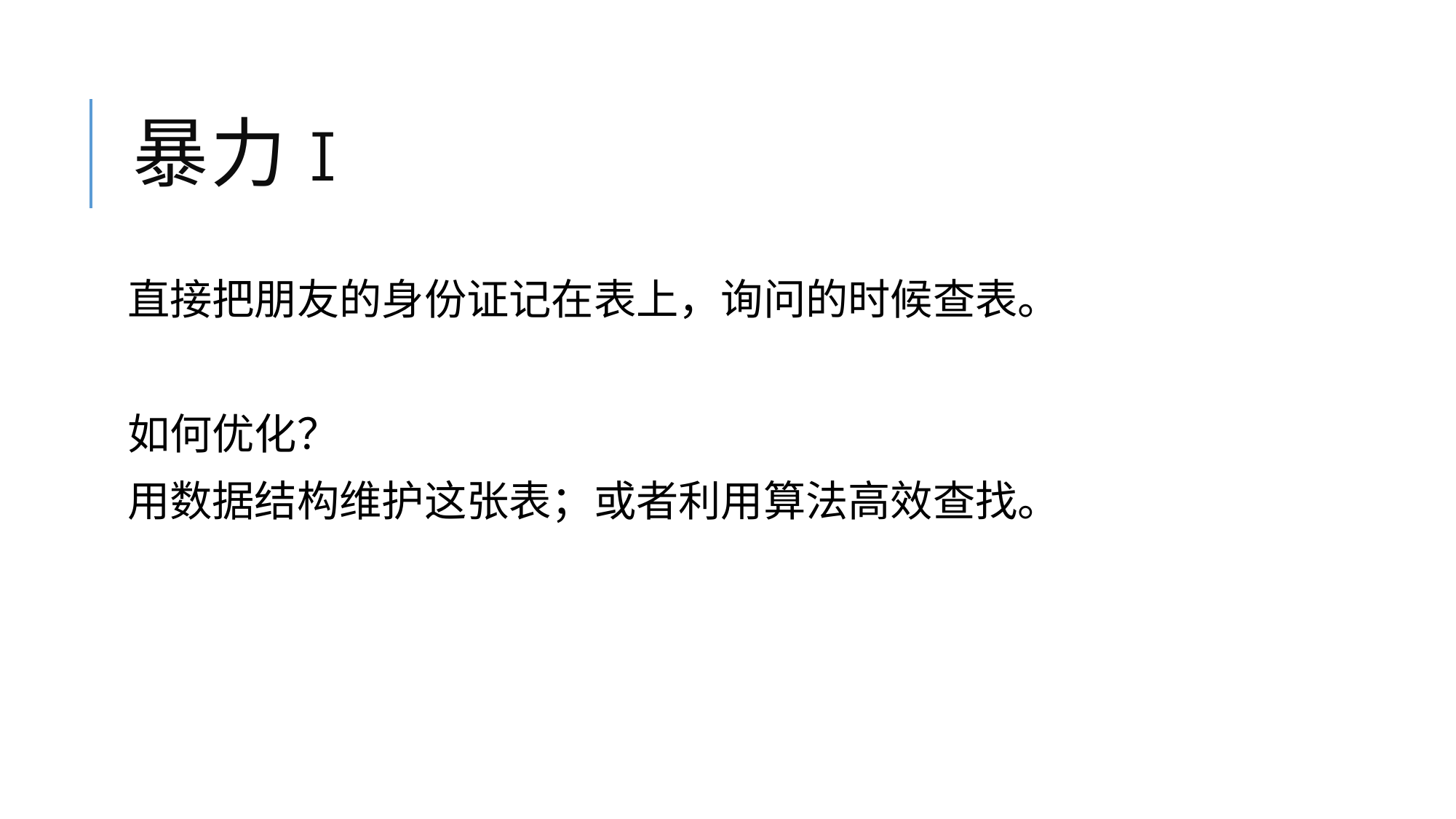

# 暴力I
直接把朋友的身份证记在表上，询问的时候查表。

如何优化？
用数据结构维护这张表；或者利用算法高效查找。